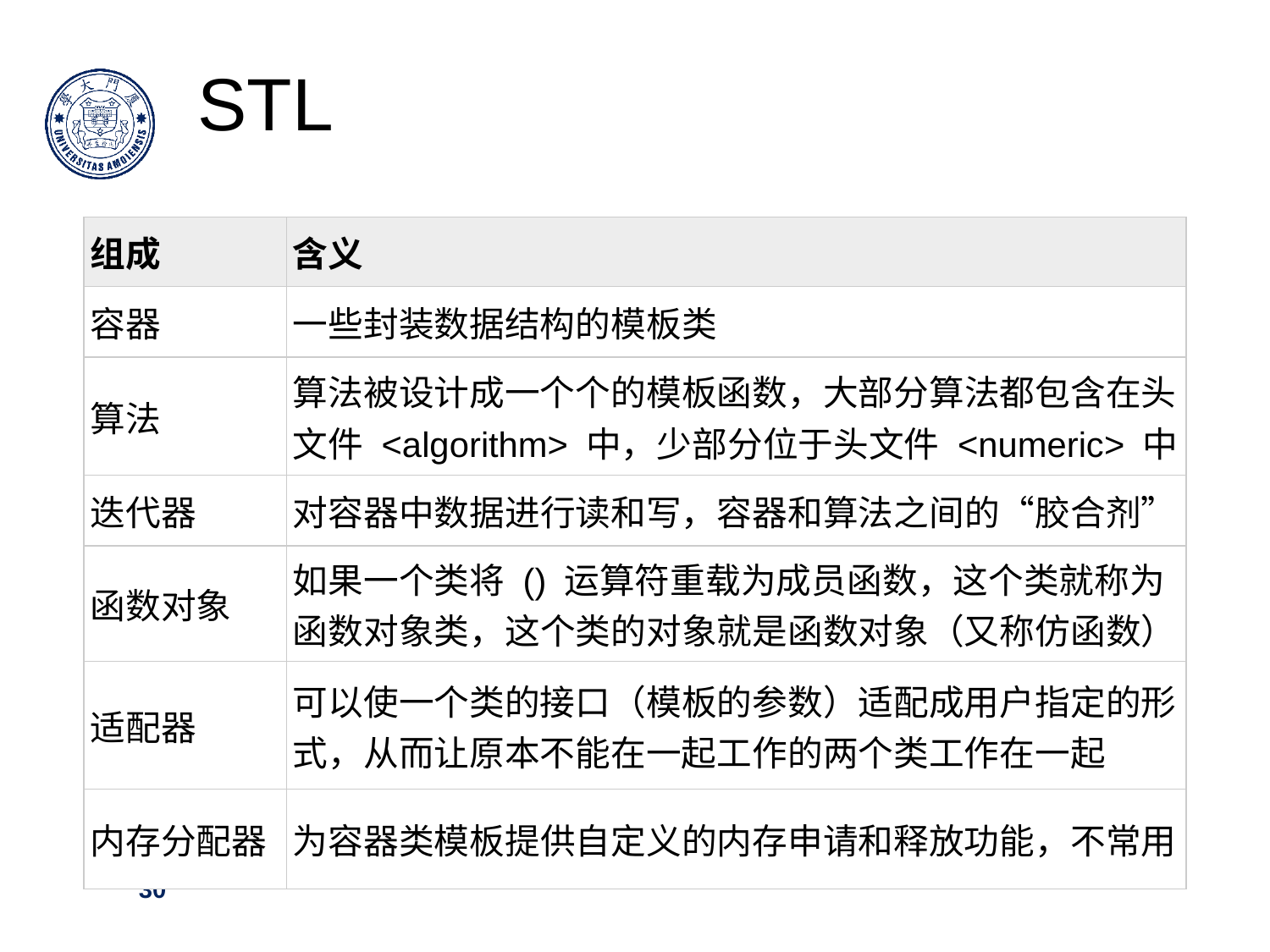

# STL
| 组成 | 含义 |
| --- | --- |
| 容器 | 一些封装数据结构的模板类 |
| 算法 | 算法被设计成一个个的模板函数，大部分算法都包含在头文件 <algorithm> 中，少部分位于头文件 <numeric> 中 |
| 迭代器 | 对容器中数据进行读和写，容器和算法之间的“胶合剂” |
| 函数对象 | 如果一个类将 () 运算符重载为成员函数，这个类就称为函数对象类，这个类的对象就是函数对象（又称仿函数） |
| 适配器 | 可以使一个类的接口（模板的参数）适配成用户指定的形式，从而让原本不能在一起工作的两个类工作在一起 |
| 内存分配器 | 为容器类模板提供自定义的内存申请和释放功能，不常用 |
STL的组成部分

30